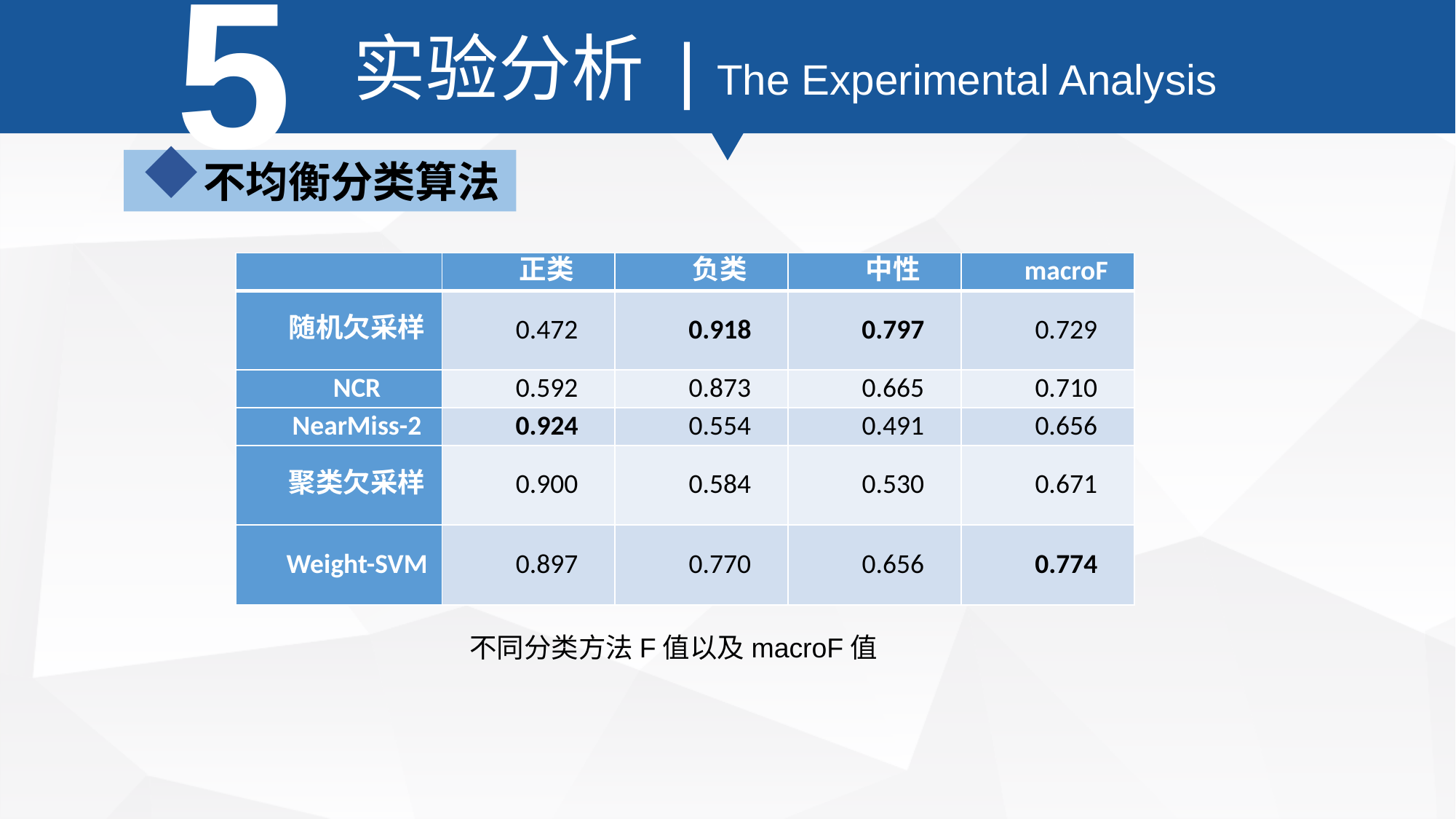

5

实验分析 | The Experimental Analysis
不均衡分类算法
|  | 正类 | 负类 | 中性 | macroF |
| --- | --- | --- | --- | --- |
| 随机欠采样 | 0.472 | 0.918 | 0.797 | 0.729 |
| NCR | 0.592 | 0.873 | 0.665 | 0.710 |
| NearMiss-2 | 0.924 | 0.554 | 0.491 | 0.656 |
| 聚类欠采样 | 0.900 | 0.584 | 0.530 | 0.671 |
| Weight-SVM | 0.897 | 0.770 | 0.656 | 0.774 |
不同分类方法F值以及macroF值